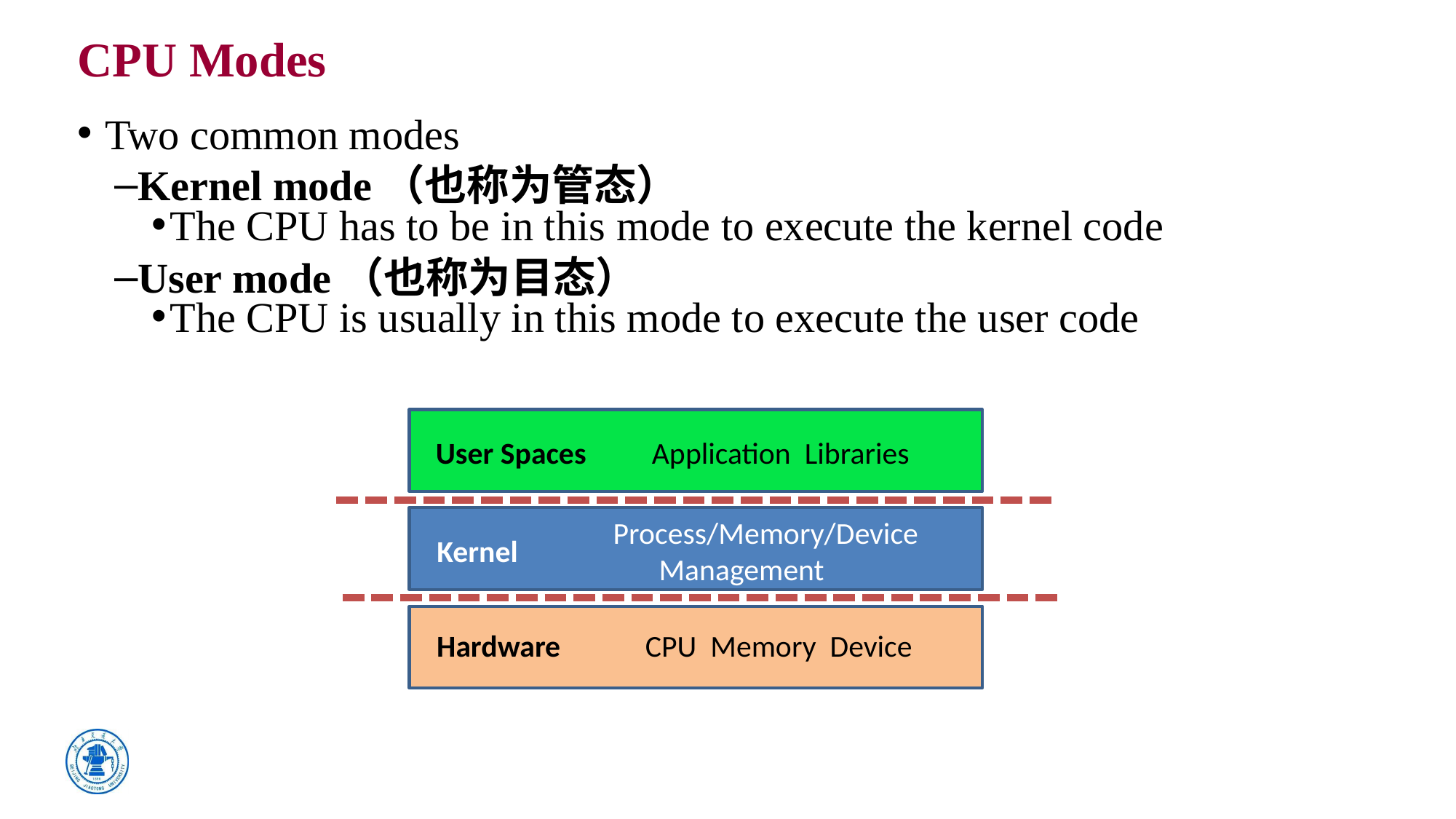

# CPU Modes
Two common modes
Kernel mode（也称为管态）
The CPU has to be in this mode to execute the kernel code
User mode（也称为目态）
The CPU is usually in this mode to execute the user code

User Spaces
Application  Libraries

       Process/Memory/Device Management
Kernel

Hardware
  CPU  Memory  Device